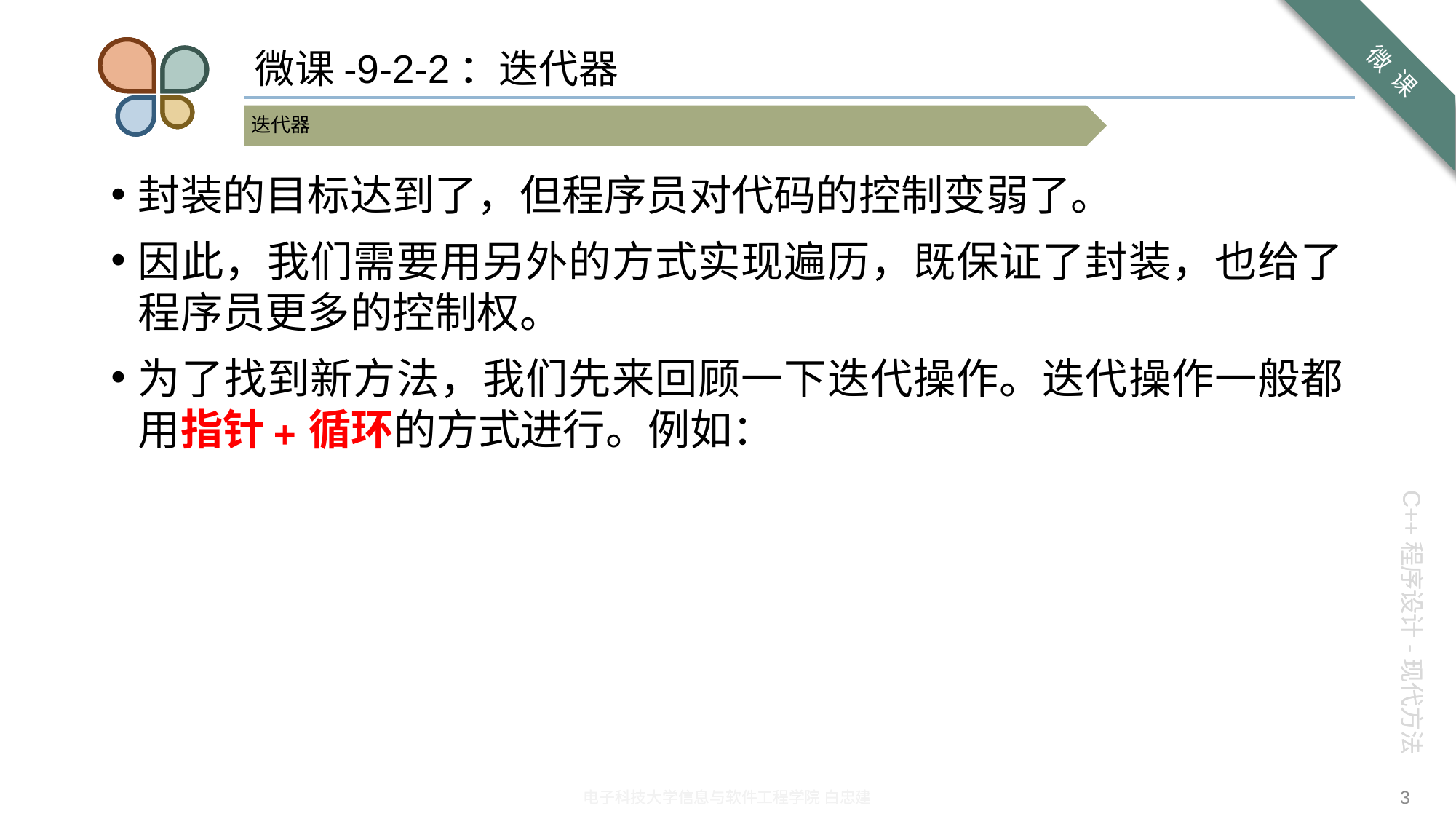

# 微课-9-2-2：迭代器
迭代器
封装的目标达到了，但程序员对代码的控制变弱了。
因此，我们需要用另外的方式实现遍历，既保证了封装，也给了程序员更多的控制权。
为了找到新方法，我们先来回顾一下迭代操作。迭代操作一般都用指针+循环的方式进行。例如：
3